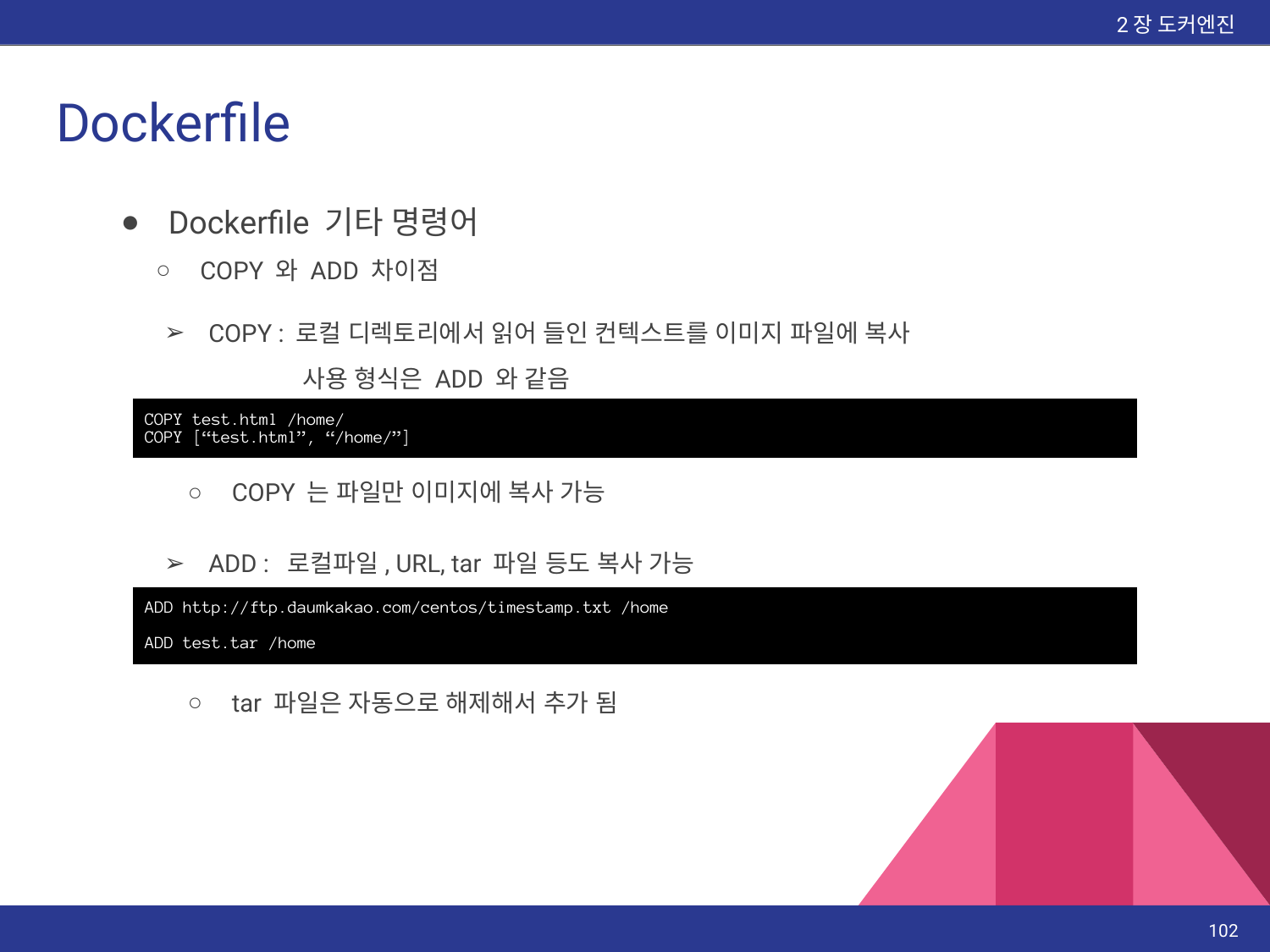

2장 도커엔진
# Dockerfile
Dockerfile 기타 명령어
COPY 와 ADD 차이점
COPY : 로컬 디렉토리에서 읽어 들인 컨텍스트를 이미지 파일에 복사
    사용 형식은 ADD 와 같음

| COPY test.html /home/ COPY [“test.html”, “/home/”] |
| --- |
COPY 는 파일만 이미지에 복사 가능
ADD :  로컬파일, URL, tar 파일 등도 복사 가능

| ADD http://ftp.daumkakao.com/centos/timestamp.txt /home ADD test.tar /home |
| --- |
tar 파일은 자동으로 해제해서 추가 됨
102